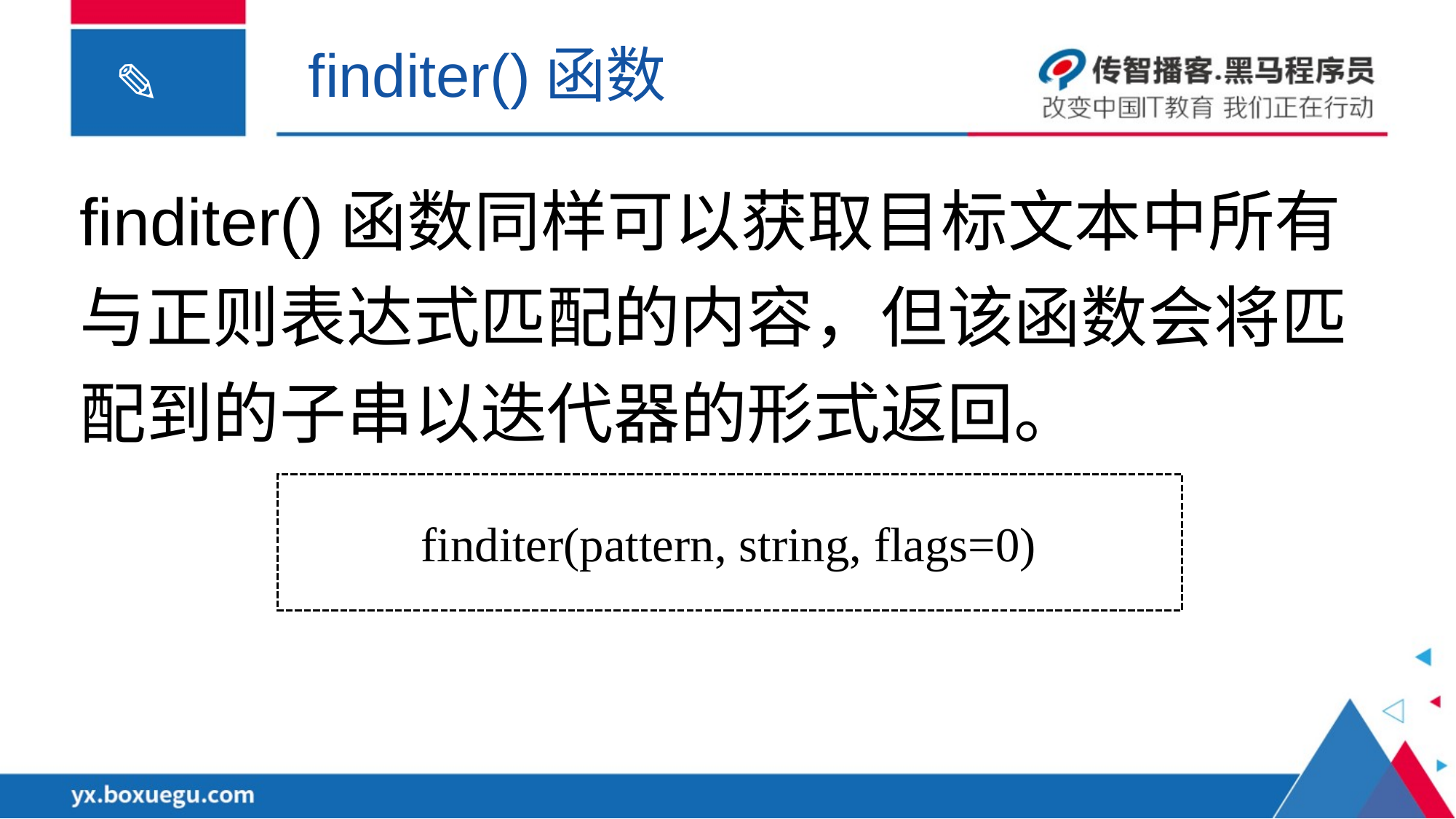

finditer()函数
finditer()函数同样可以获取目标文本中所有与正则表达式匹配的内容，但该函数会将匹配到的子串以迭代器的形式返回。

finditer(pattern, string, flags=0)